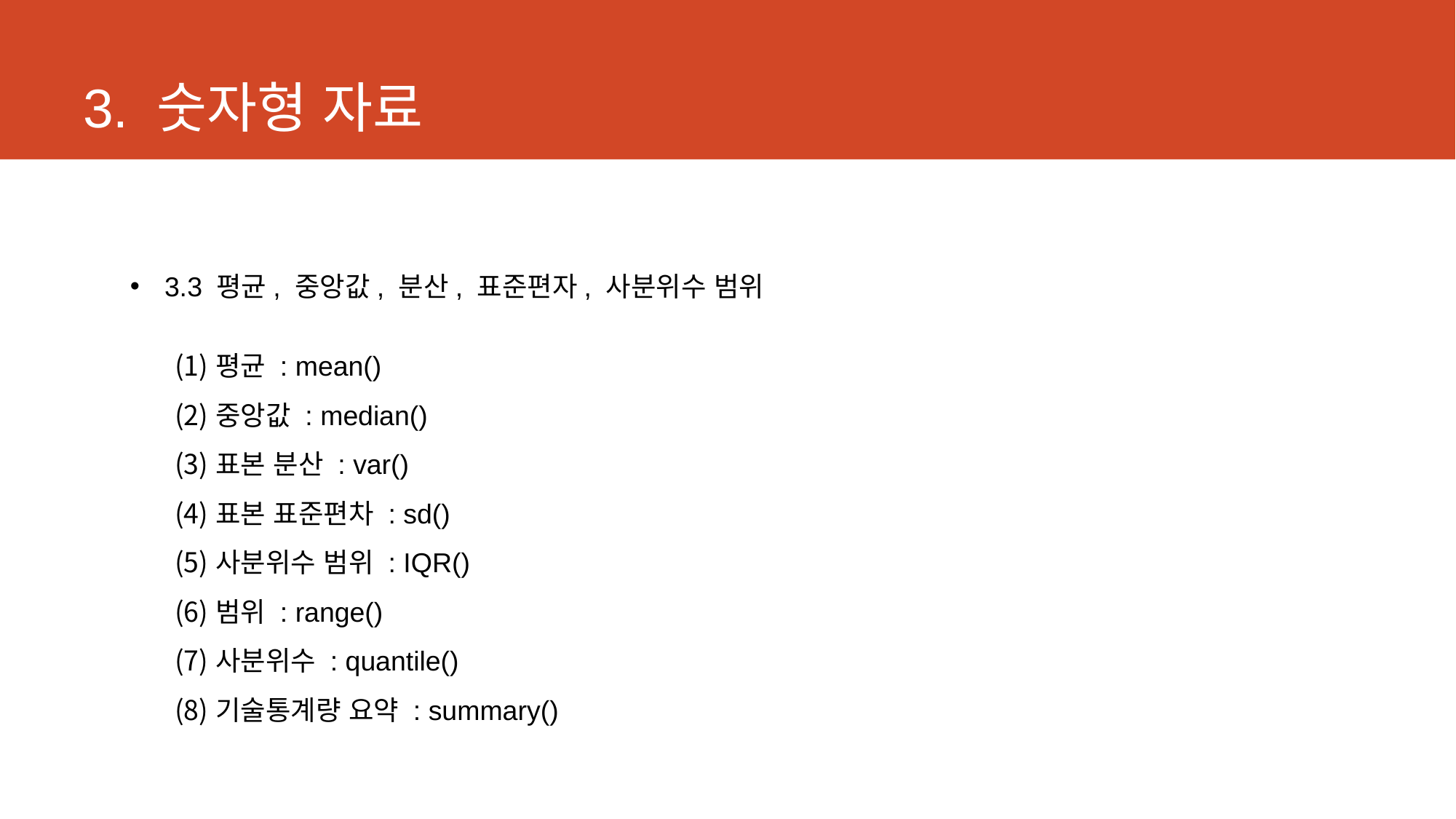

# 3. 숫자형 자료
3.3 평균, 중앙값, 분산, 표준편자, 사분위수 범위
평균 : mean()
중앙값 : median()
표본 분산 : var()
표본 표준편차 : sd()
사분위수 범위 : IQR()
범위 : range()
사분위수 : quantile()
기술통계량 요약 : summary()